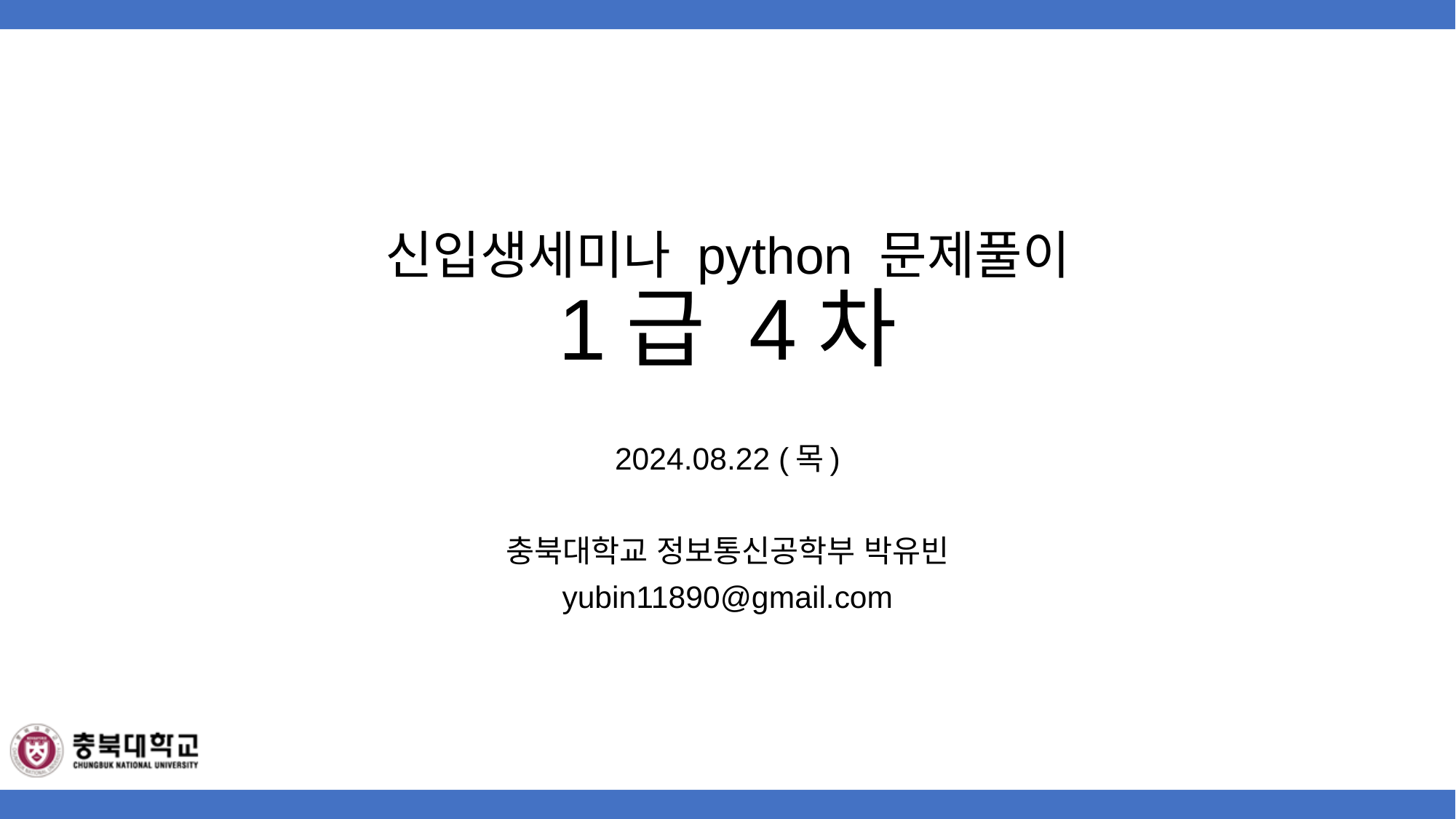

# 신입생세미나 python 문제풀이 1급 4차
2024.08.22 (목)

충북대학교 정보통신공학부 박유빈
yubin11890@gmail.com